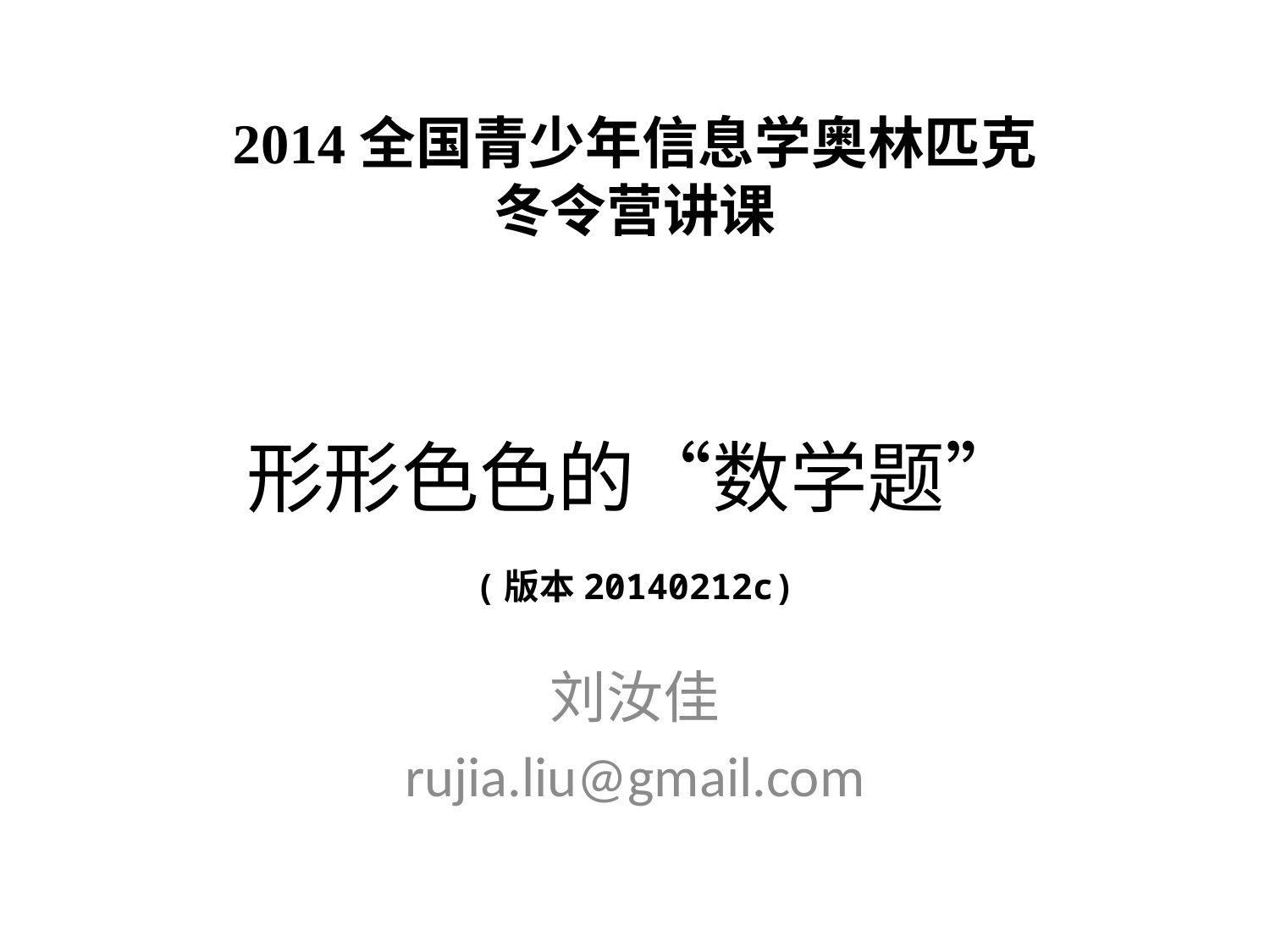

# 2014全国青少年信息学奥林匹克 冬令营讲课 形形色色的“数学题” (版本20140212c)
刘汝佳
rujia.liu@gmail.com